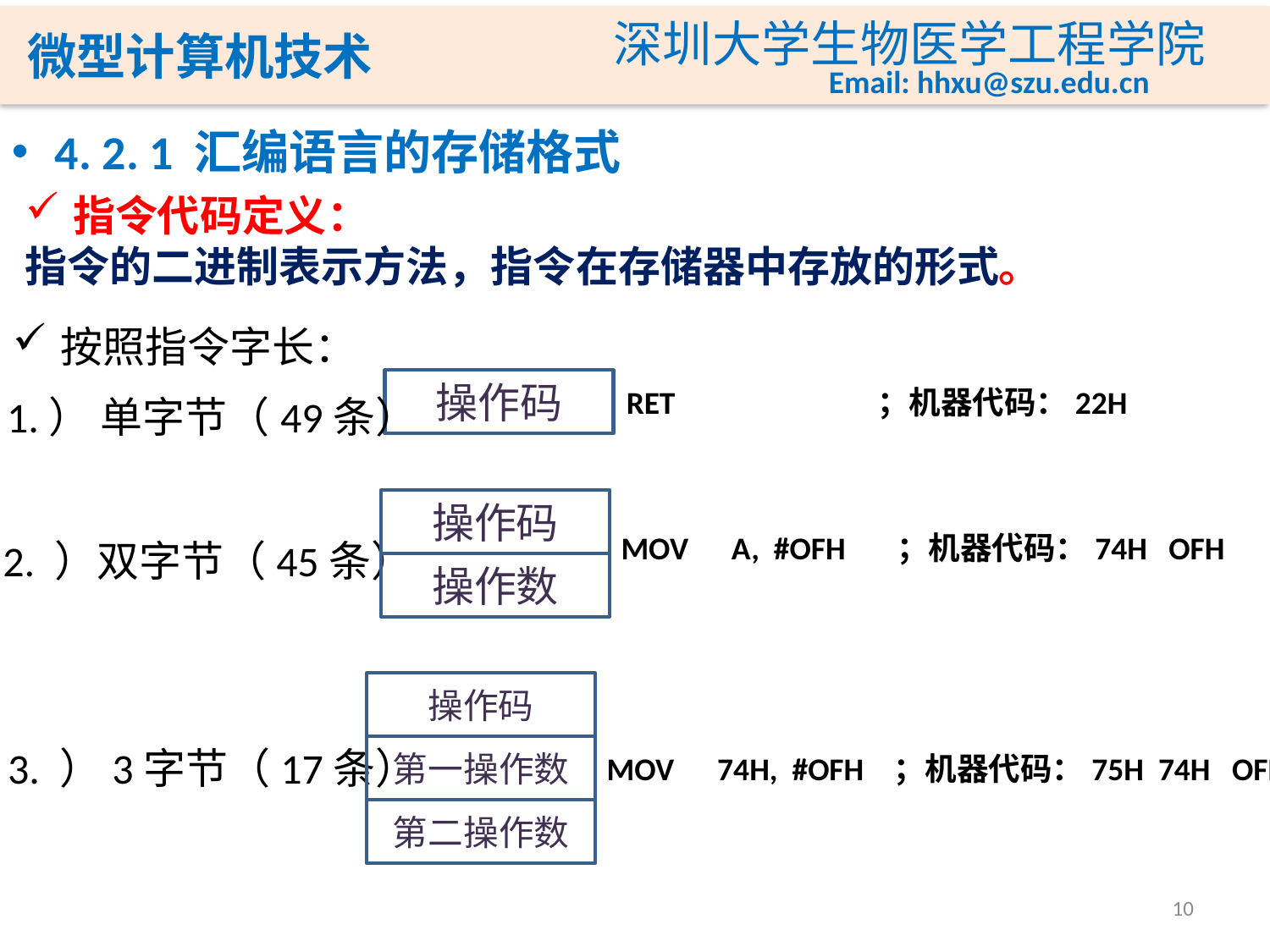

4. 2. 1 汇编语言的存储格式
指令代码定义：
指令的二进制表示方法，指令在存储器中存放的形式。
按照指令字长：
1.） 单字节（49条）
操作码
RET                           ；机器代码：22H
操作码
2. ）双字节（45条）
MOV      A,  #OFH      ；机器代码：74H   OFH
操作数
操作码
3. ）3字节（17条）
第一操作数
MOV      74H,  #OFH   ；机器代码：75H  74H   OFH
第二操作数
10